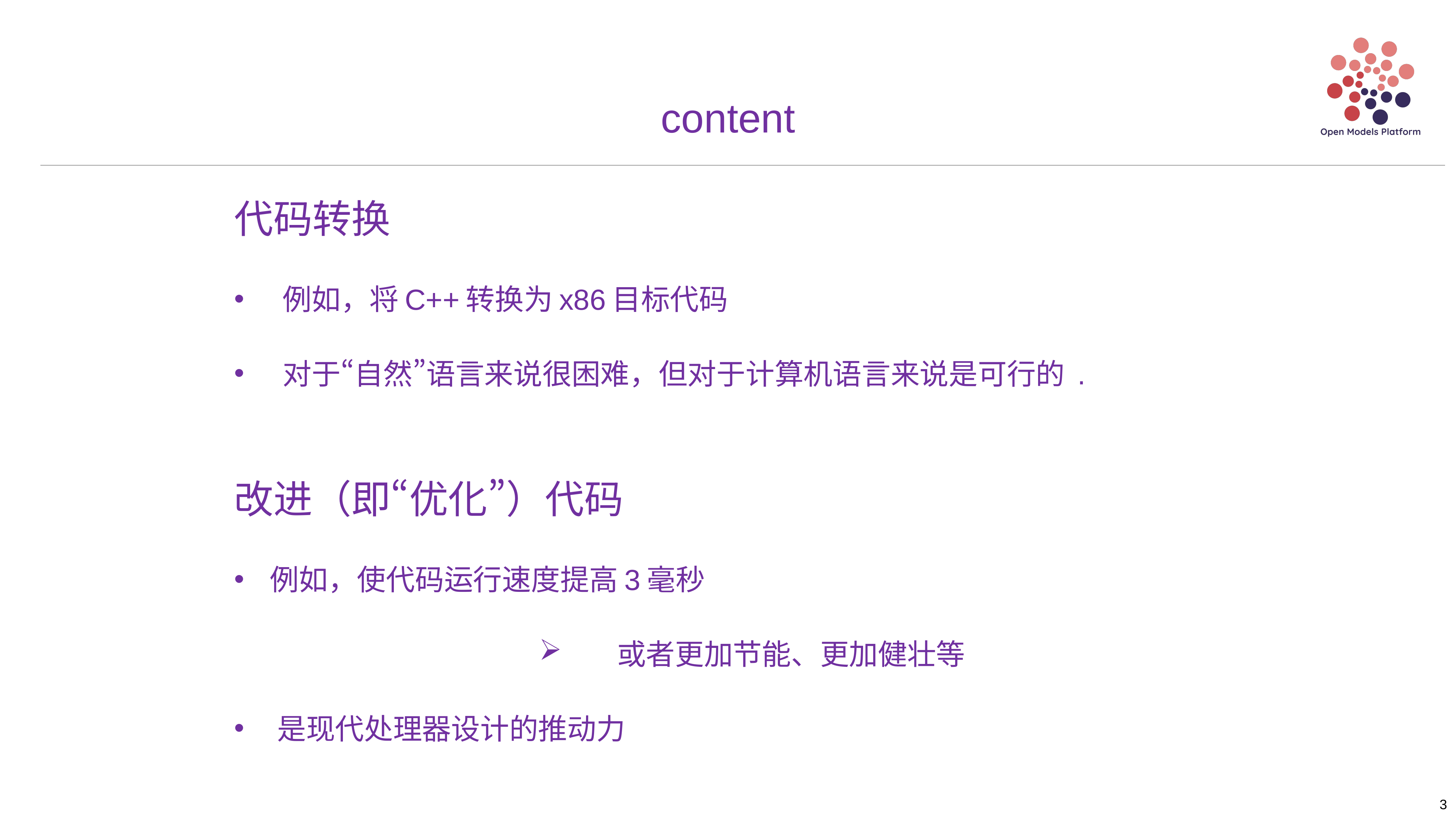

# content

代码转换
 例如，将C++转换为x86目标代码
 对于“自然”语言来说很困难，但对于计算机语言来说是可行的 .

改进（即“优化”）代码
例如，使代码运行速度提高3毫秒
或者更加节能、更加健壮等
是现代处理器设计的推动力
3